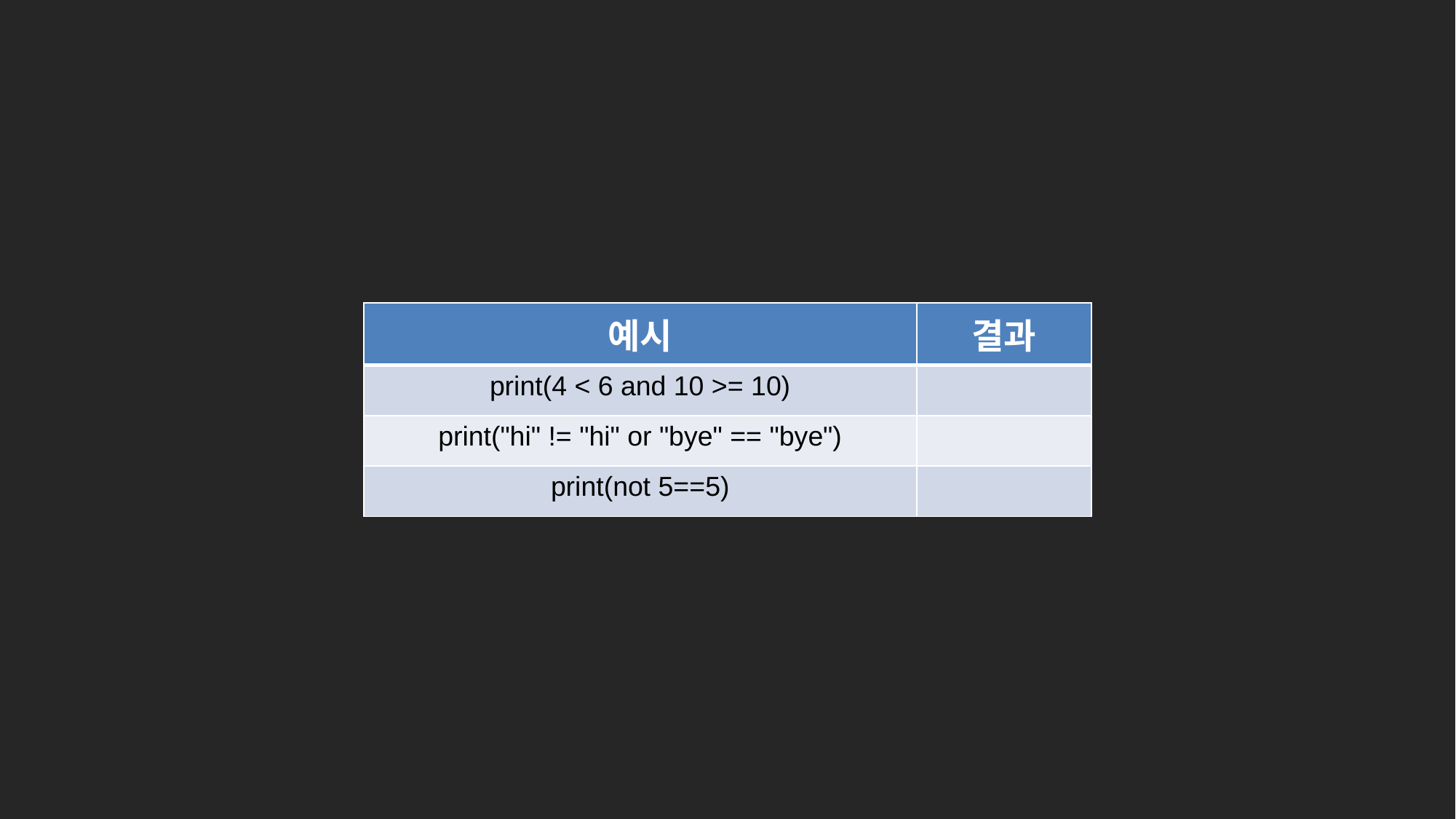

| 예시 | 결과 |
| --- | --- |
| print(4 < 6 and 10 >= 10) |  |
| print("hi" != "hi" or "bye" == "bye") |  |
| print(not 5==5) |  |